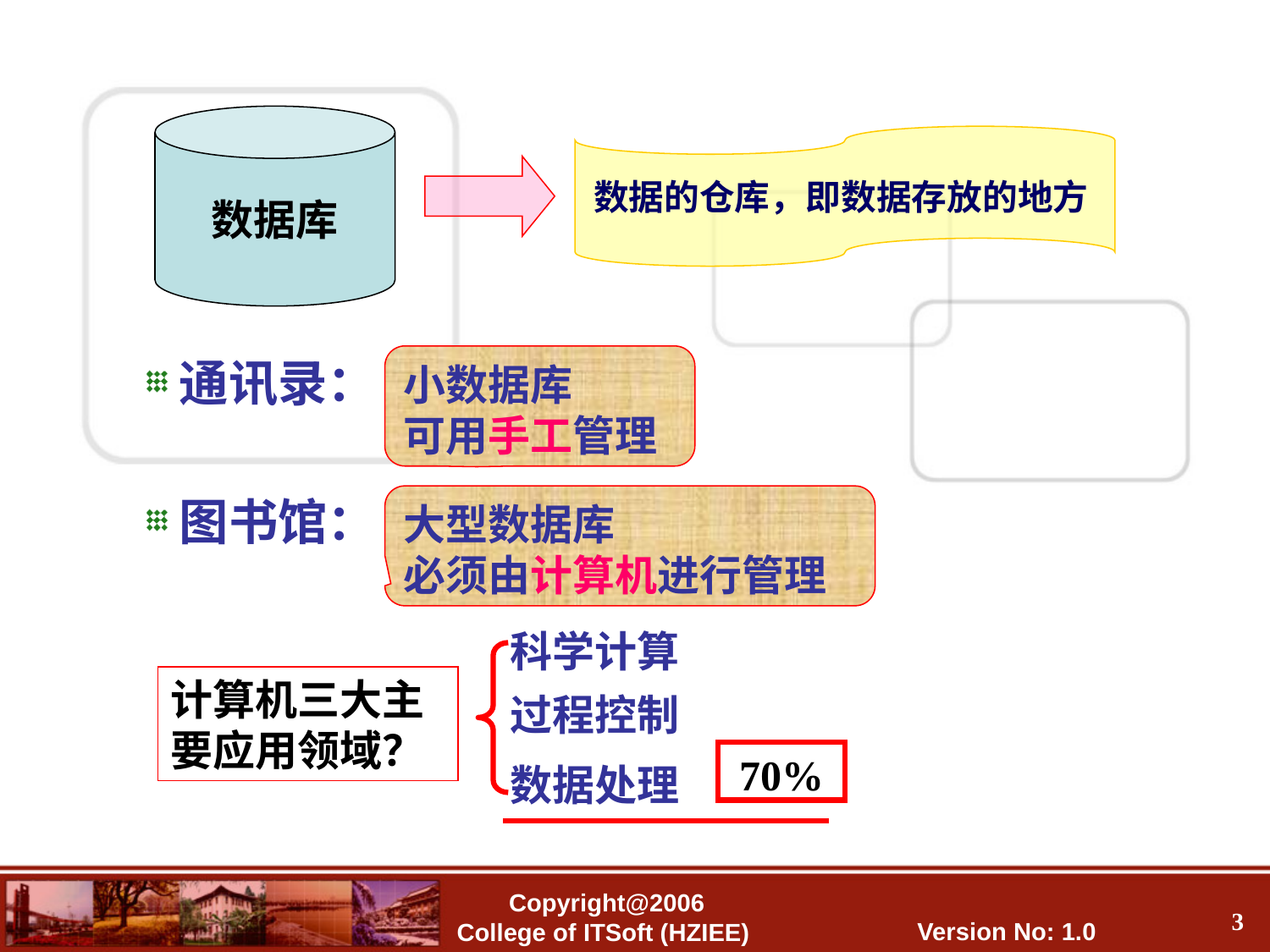

数据库
数据的仓库，即数据存放的地方

通讯录：

图书馆：

小数据库
可用手工管理
大型数据库
必须由计算机进行管理
科学计算

计算机三大主要应用领域？
过程控制
70%
数据处理